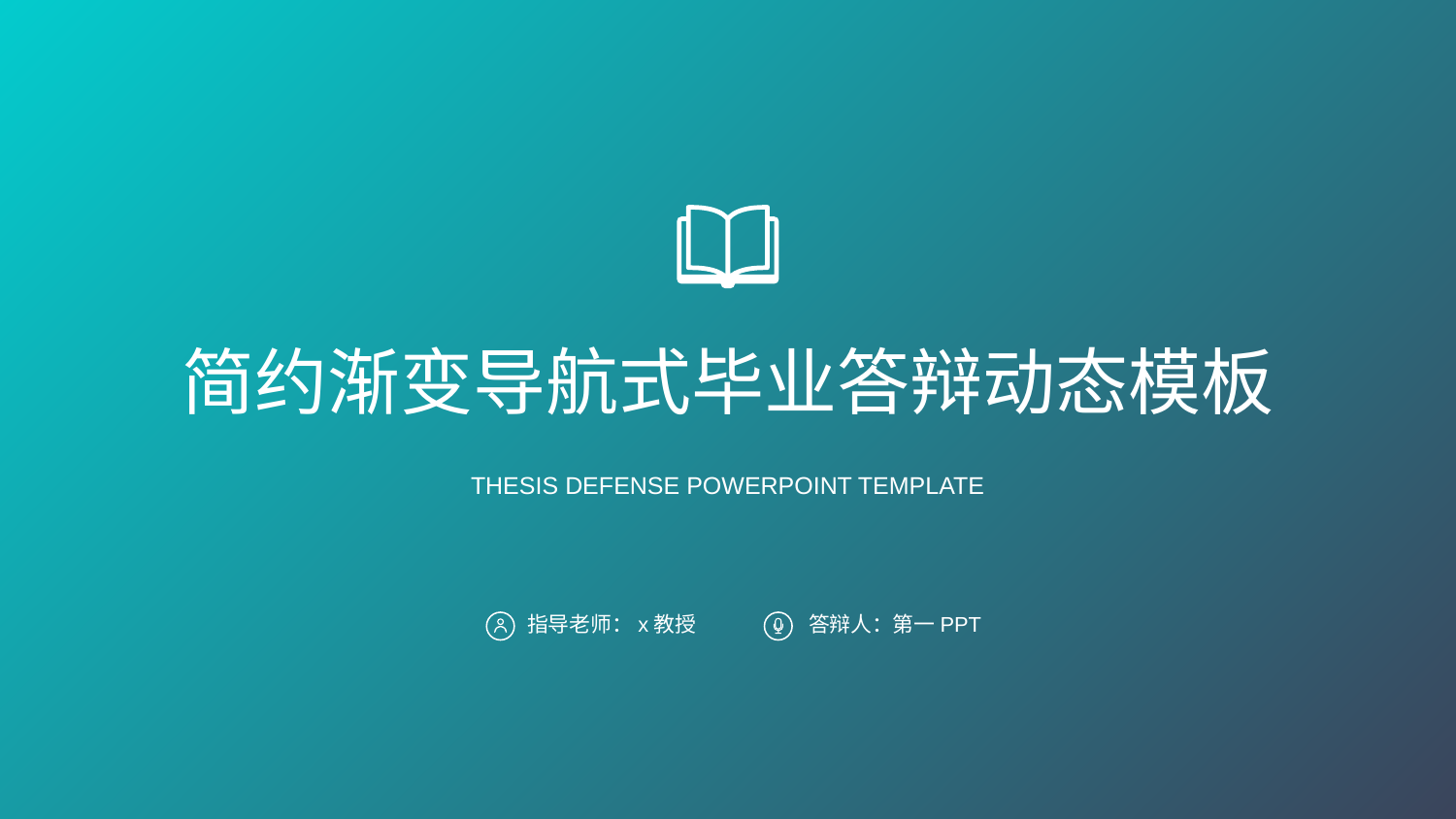

简约渐变导航式毕业答辩动态模板
THESIS DEFENSE POWERPOINT TEMPLATE
指导老师：x教授
答辩人：第一PPT